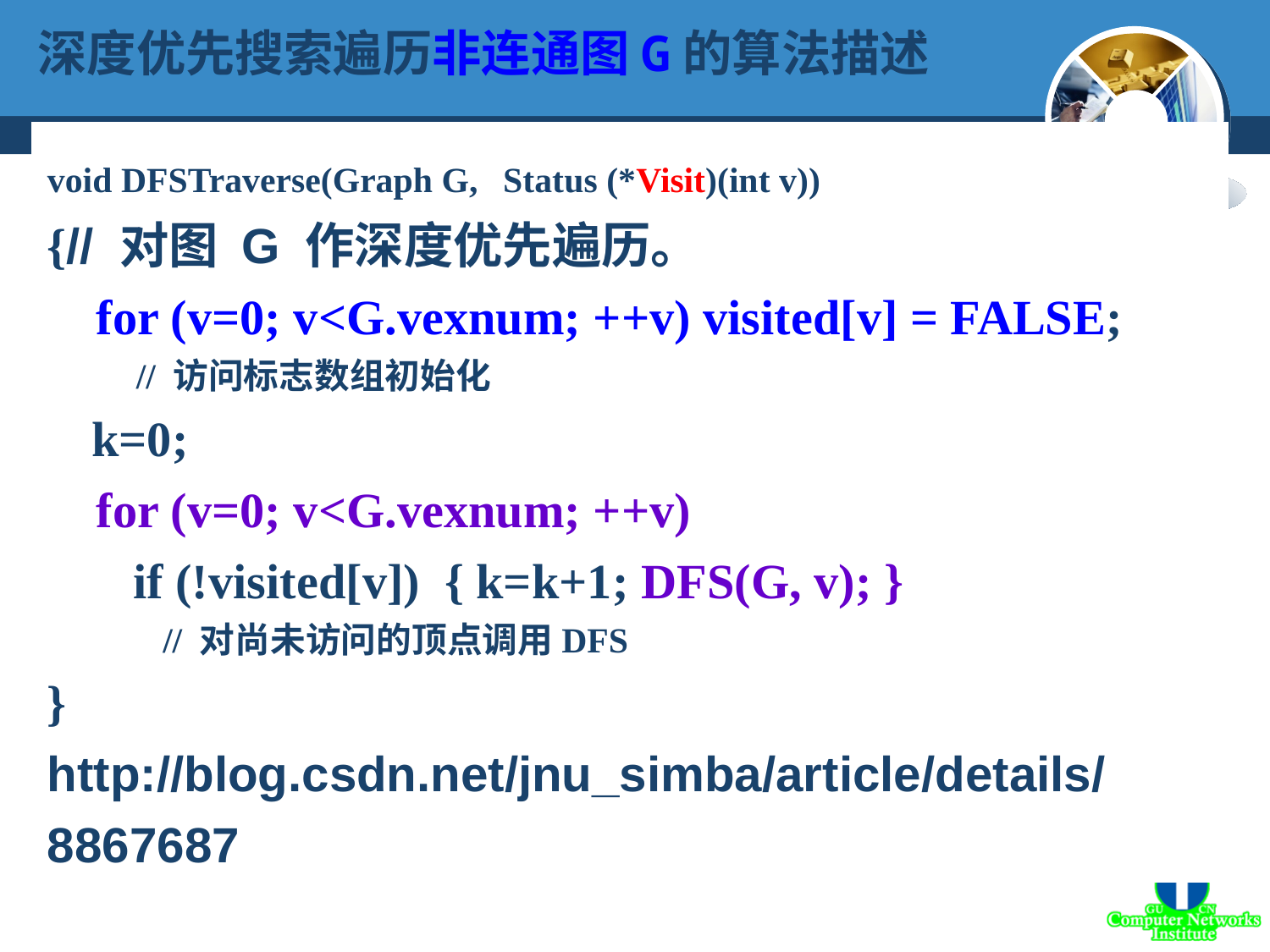

深度优先搜索遍历非连通图G的算法描述
void DFSTraverse(Graph G,  Status (*Visit)(int v))
{// 对图 G 作深度优先遍历。
    for (v=0; v<G.vexnum; ++v) visited[v] = FALSE;
          // 访问标志数组初始化
     k=0;
    for (v=0; v<G.vexnum; ++v)
       if (!visited[v])  { k=k+1; DFS(G, v); }
             // 对尚未访问的顶点调用DFS
}
http://blog.csdn.net/jnu_simba/article/details/8867687
65